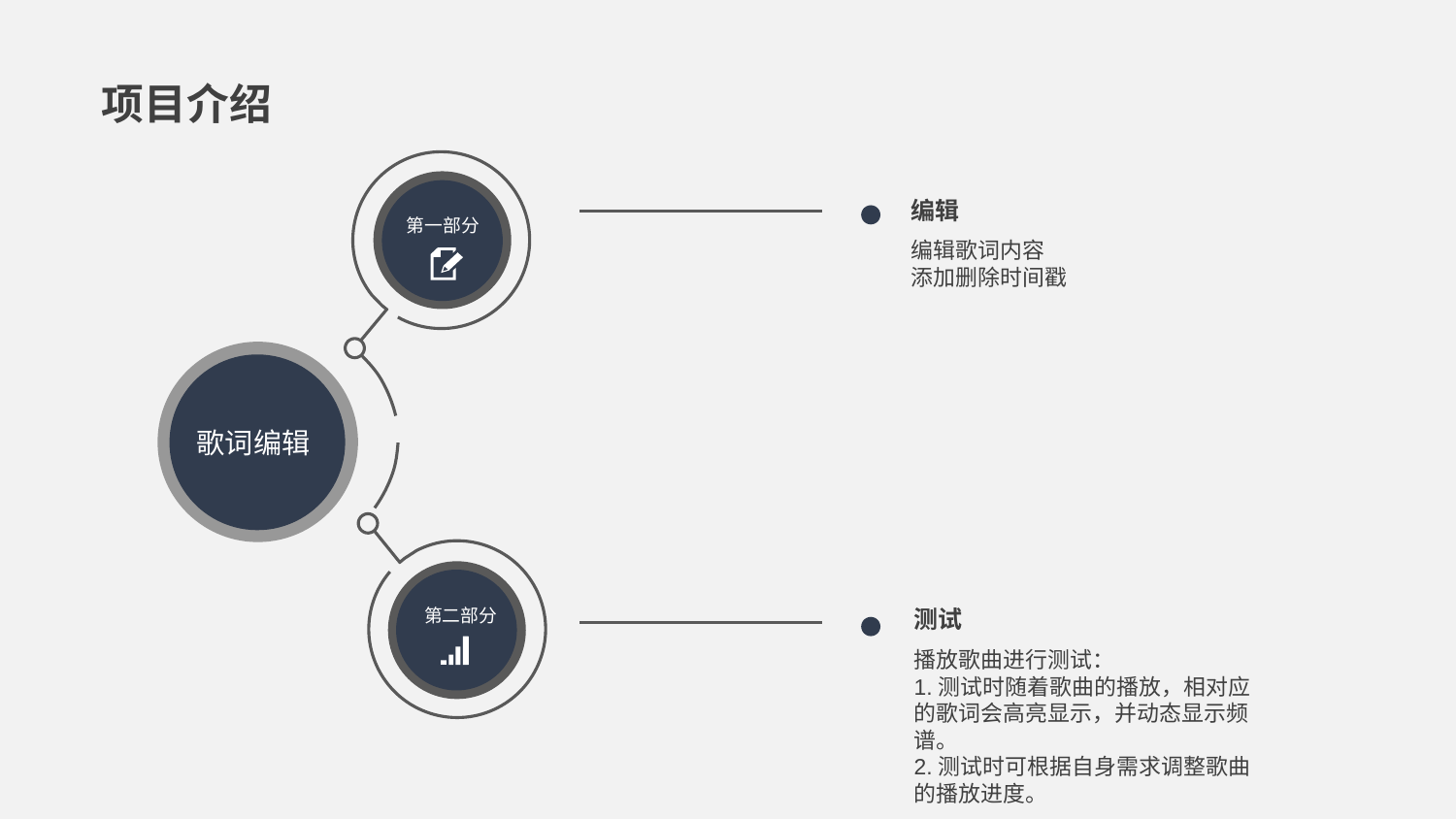

项目介绍

编辑
第一部分

编辑歌词内容
添加删除时间戳

歌词编辑

第二部分
测试

播放歌曲进行测试：
1.测试时随着歌曲的播放，相对应的歌词会高亮显示，并动态显示频谱。
2.测试时可根据自身需求调整歌曲的播放进度。